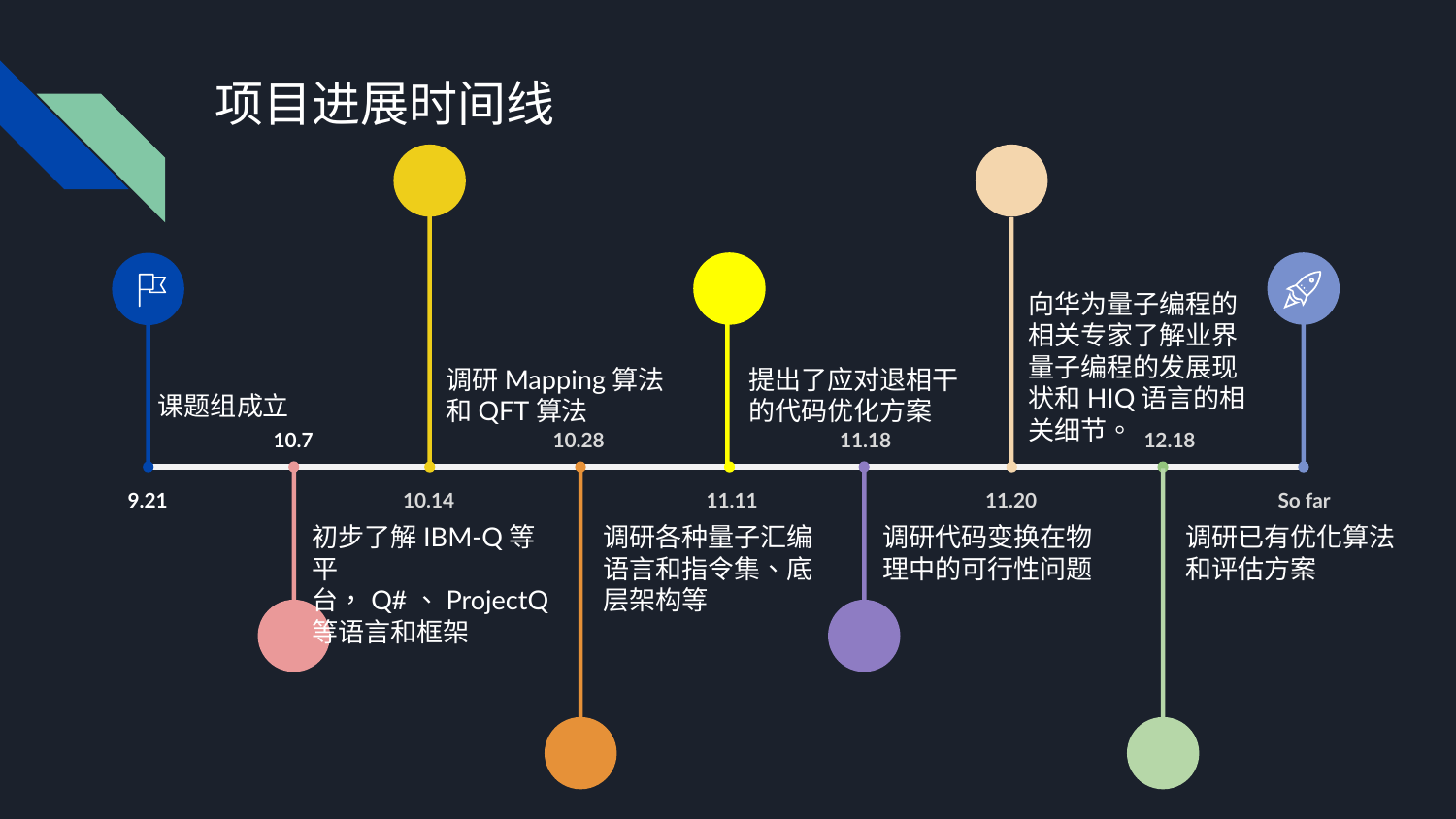

# 项目进展时间线

向华为量子编程的相关专家了解业界量子编程的发展现状和HIQ语言的相关细节。

调研Mapping算法和QFT算法
提出了应对退相干的代码优化方案
课题组成立
10.28
11.18
12.18
10.7

10.14
11.11
11.20
9.21
So far
调研各种量子汇编语言和指令集、底层架构等
调研代码变换在物理中的可行性问题
调研已有优化算法和评估方案
初步了解IBM-Q等平台，Q#、ProjectQ等语言和框架